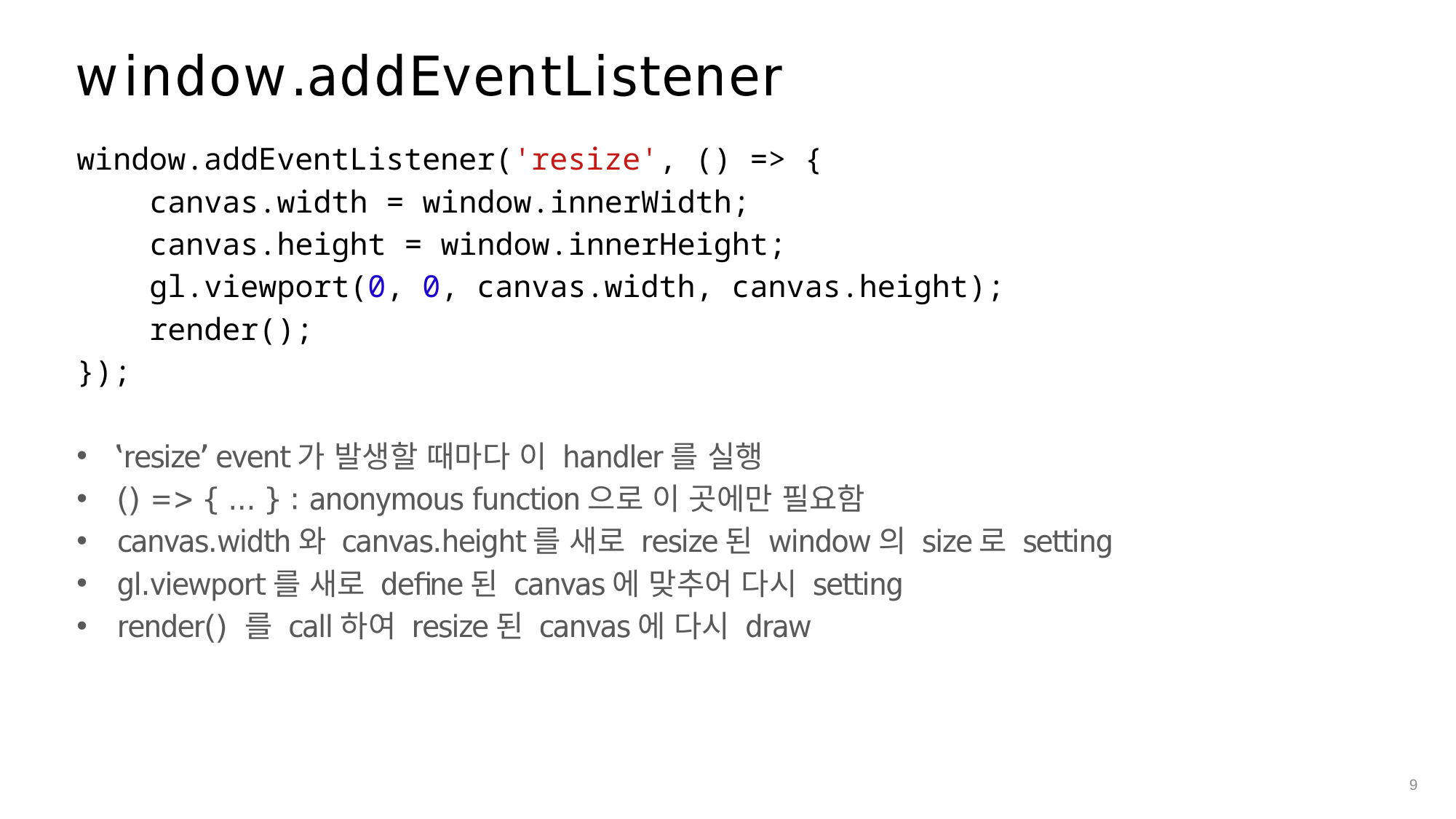

# window.addEventListener
window.addEventListener('resize', () => {
    canvas.width = window.innerWidth;
    canvas.height = window.innerHeight;
    gl.viewport(0, 0, canvas.width, canvas.height);
    render();
});

‘resize’ event가 발생할 때마다 이 handler를 실행
() => { ... } : anonymous function으로 이 곳에만 필요함
canvas.width와 canvas.height를 새로 resize된 window의 size로 setting
gl.viewport를 새로 define된 canvas에 맞추어 다시 setting
render() 를 call하여 resize된 canvas에 다시 draw

9